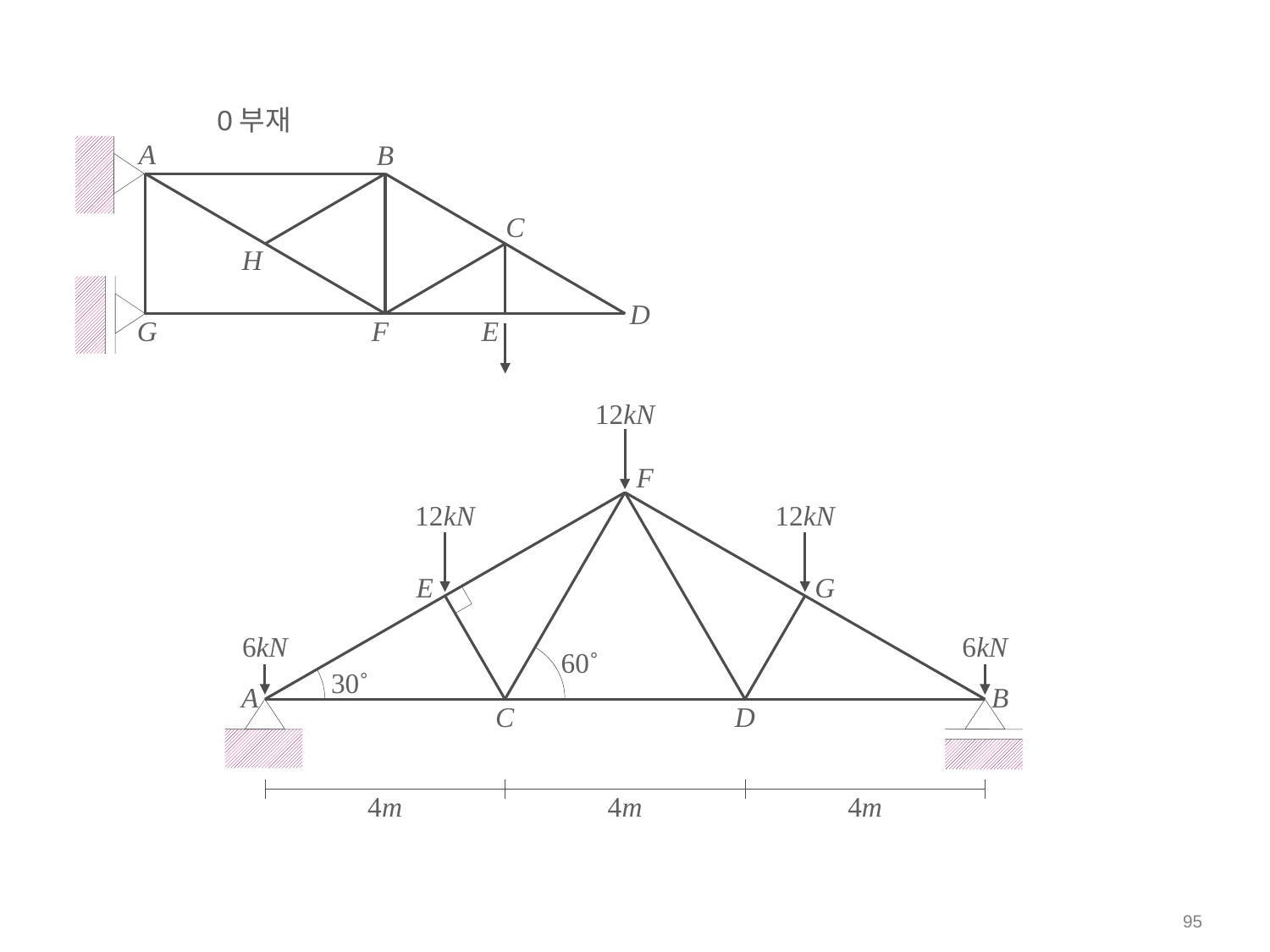

0부재
A
B

C
H

D
G
F
E
12kN
F
12kN
12kN
E
G
6kN
6kN

60˚
30˚
A
B

C
D

4m
4m
4m